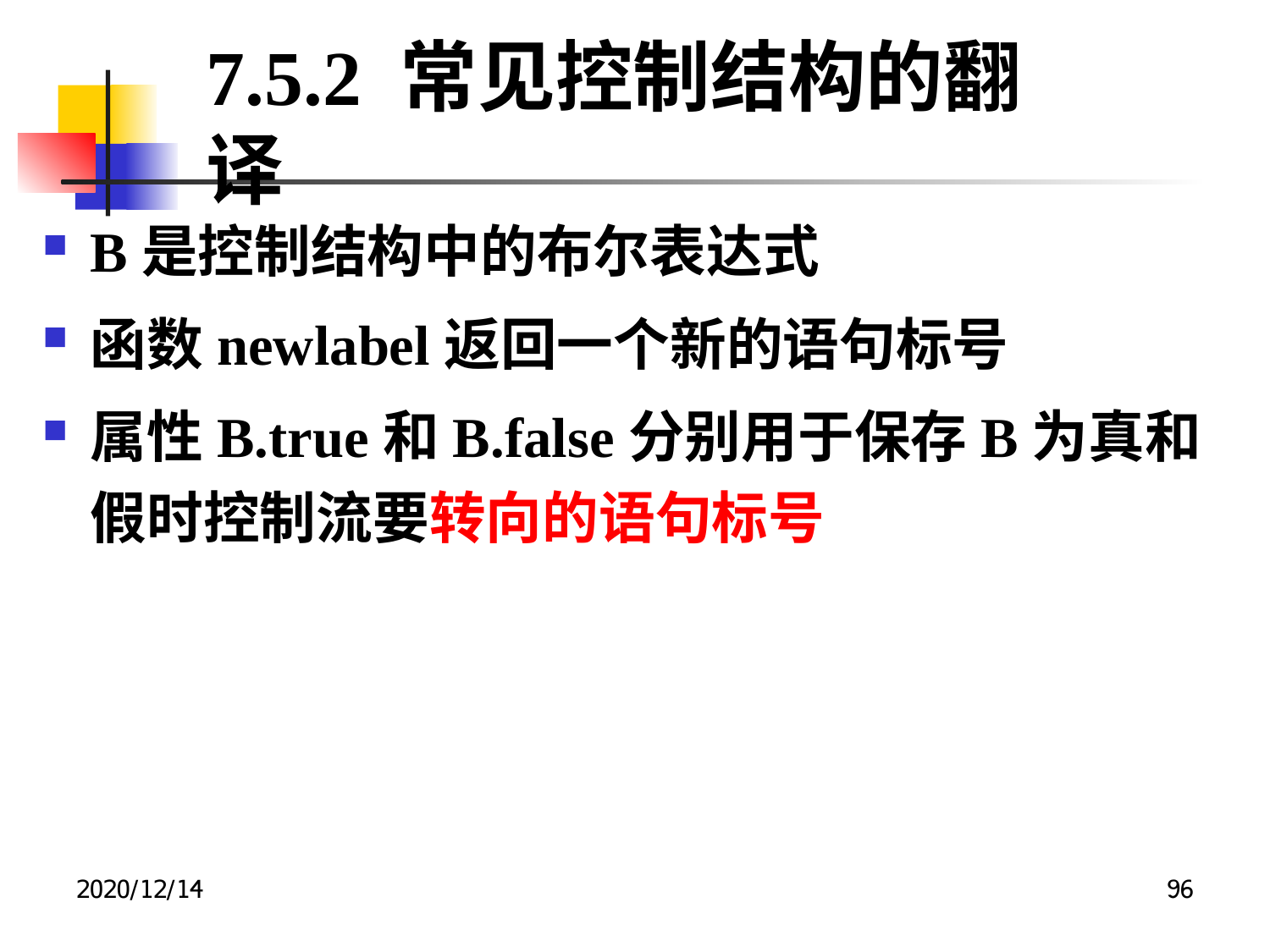

7.5.2 常见控制结构的翻译
B是控制结构中的布尔表达式
函数newlabel返回一个新的语句标号
属性B.true和B.false分别用于保存B为真和假时控制流要转向的语句标号
2020/12/14
96